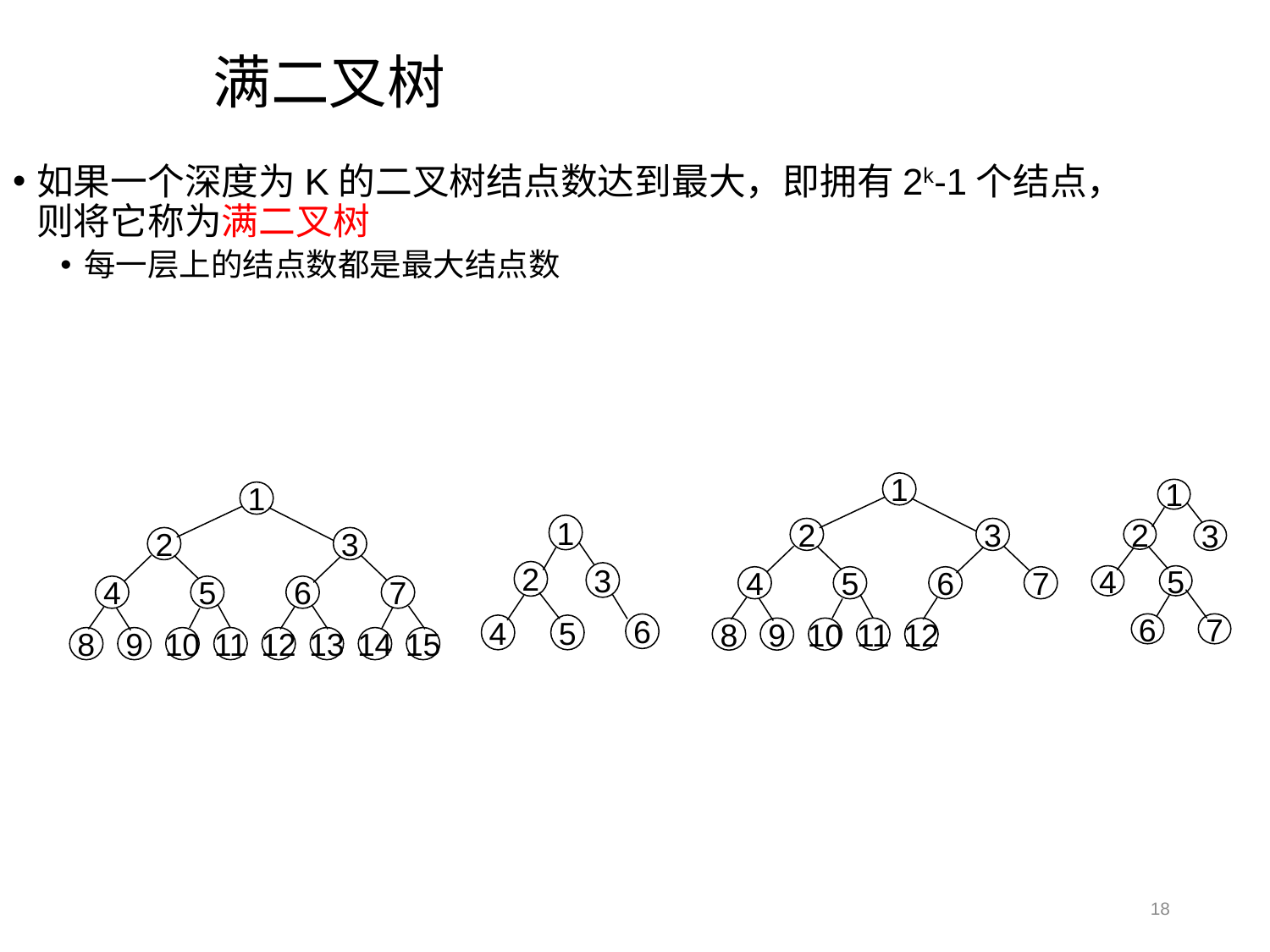

满二叉树
如果一个深度为K的二叉树结点数达到最大，即拥有2k-1个结点，则将它称为满二叉树
每一层上的结点数都是最大结点数
1

2
3

4
5
6
7

8
9
10
11
12
1

2
3

4
5

6
7
1

2
3

4
5
6
7

8
9
10
11
12
13
14
15
1

2
3

6
4
5
18